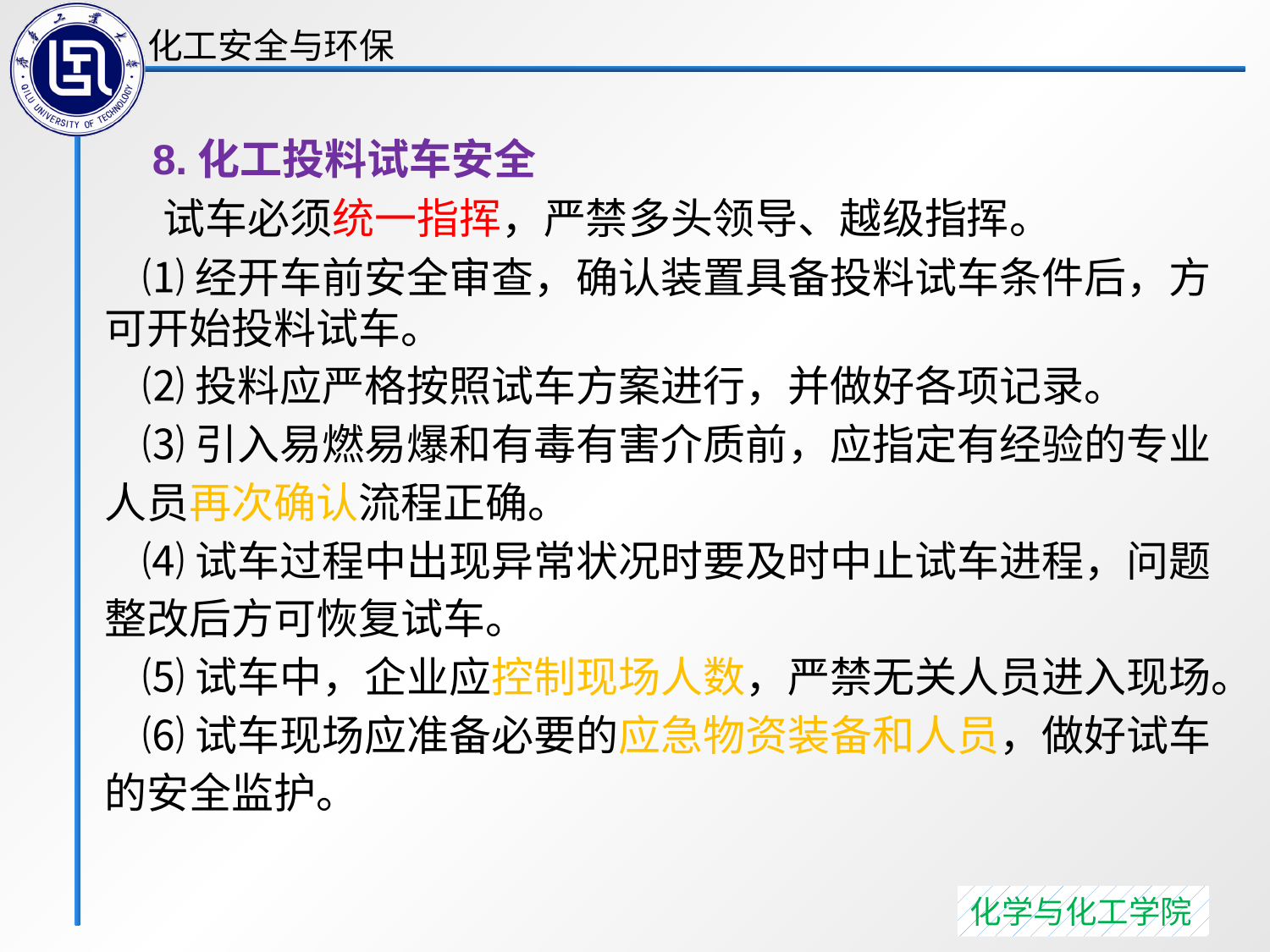

8.化工投料试车安全
     试车必须统一指挥，严禁多头领导、越级指挥。
    ⑴经开车前安全审查，确认装置具备投料试车条件后，方可开始投料试车。
    ⑵投料应严格按照试车方案进行，并做好各项记录。
    ⑶引入易燃易爆和有毒有害介质前，应指定有经验的专业人员再次确认流程正确。
    ⑷试车过程中出现异常状况时要及时中止试车进程，问题整改后方可恢复试车。
    ⑸试车中，企业应控制现场人数，严禁无关人员进入现场。
    ⑹试车现场应准备必要的应急物资装备和人员，做好试车的安全监护。